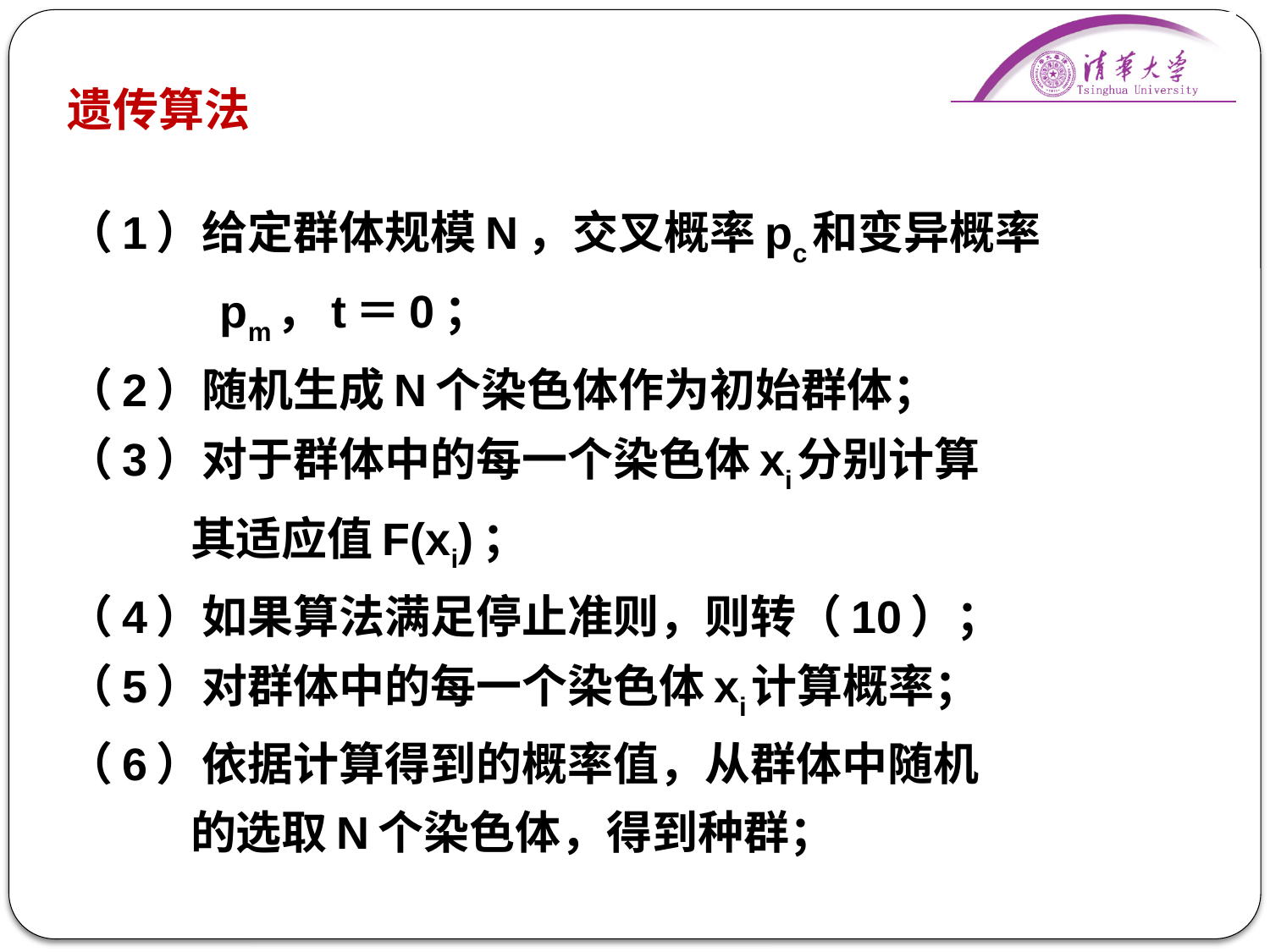

遗传算法

（1）给定群体规模N，交叉概率pc和变异概率
            pm，t＝0；
（2）随机生成N个染色体作为初始群体；
（3）对于群体中的每一个染色体xi分别计算
           其适应值F(xi)；
（4）如果算法满足停止准则，则转（10）；
（5）对群体中的每一个染色体xi计算概率；
（6）依据计算得到的概率值，从群体中随机
           的选取N个染色体，得到种群；